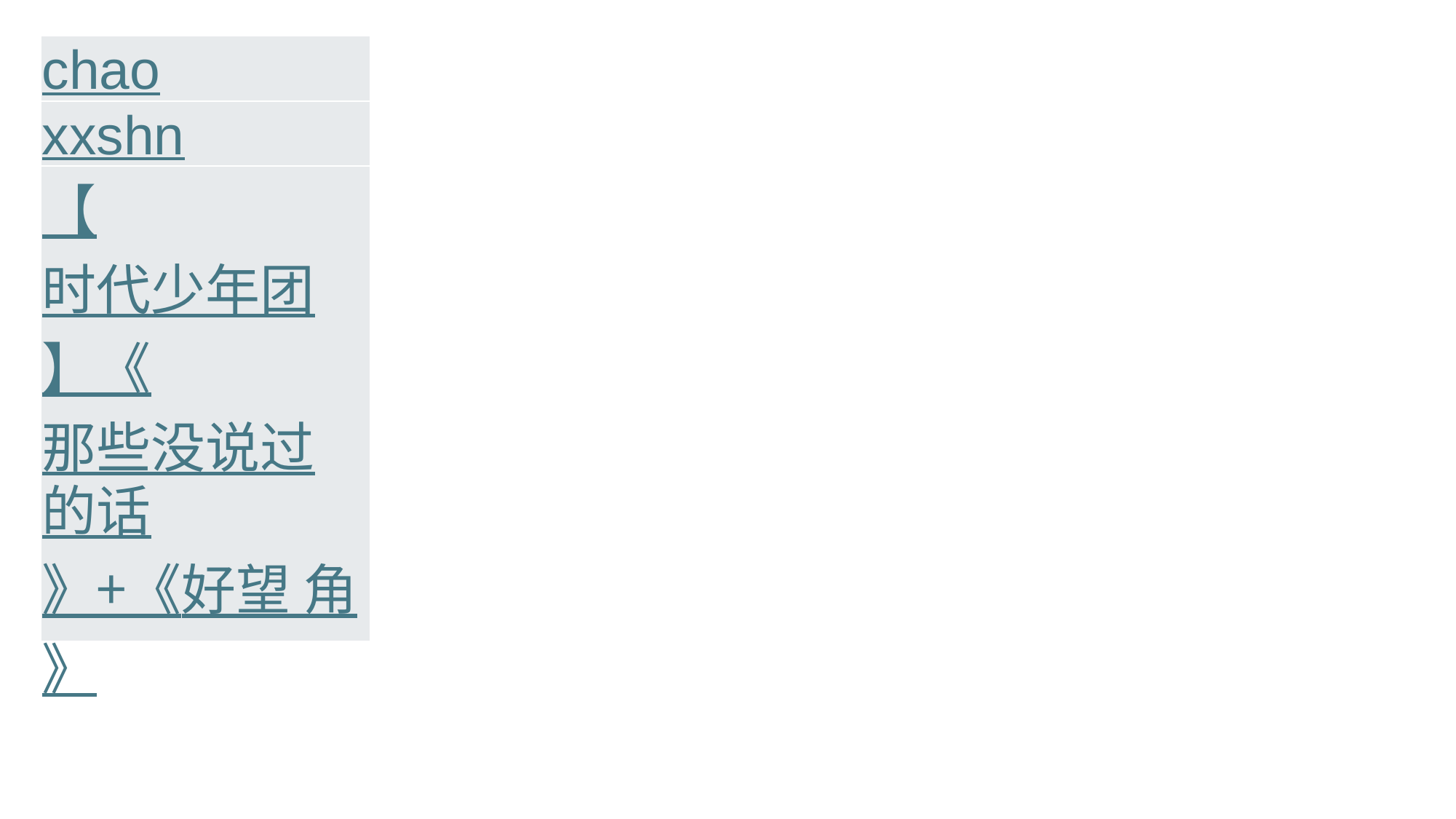

| chao |
| --- |
| xxshn |
| 【时代少年团】《那些没说过的话》+《好望 角》 |